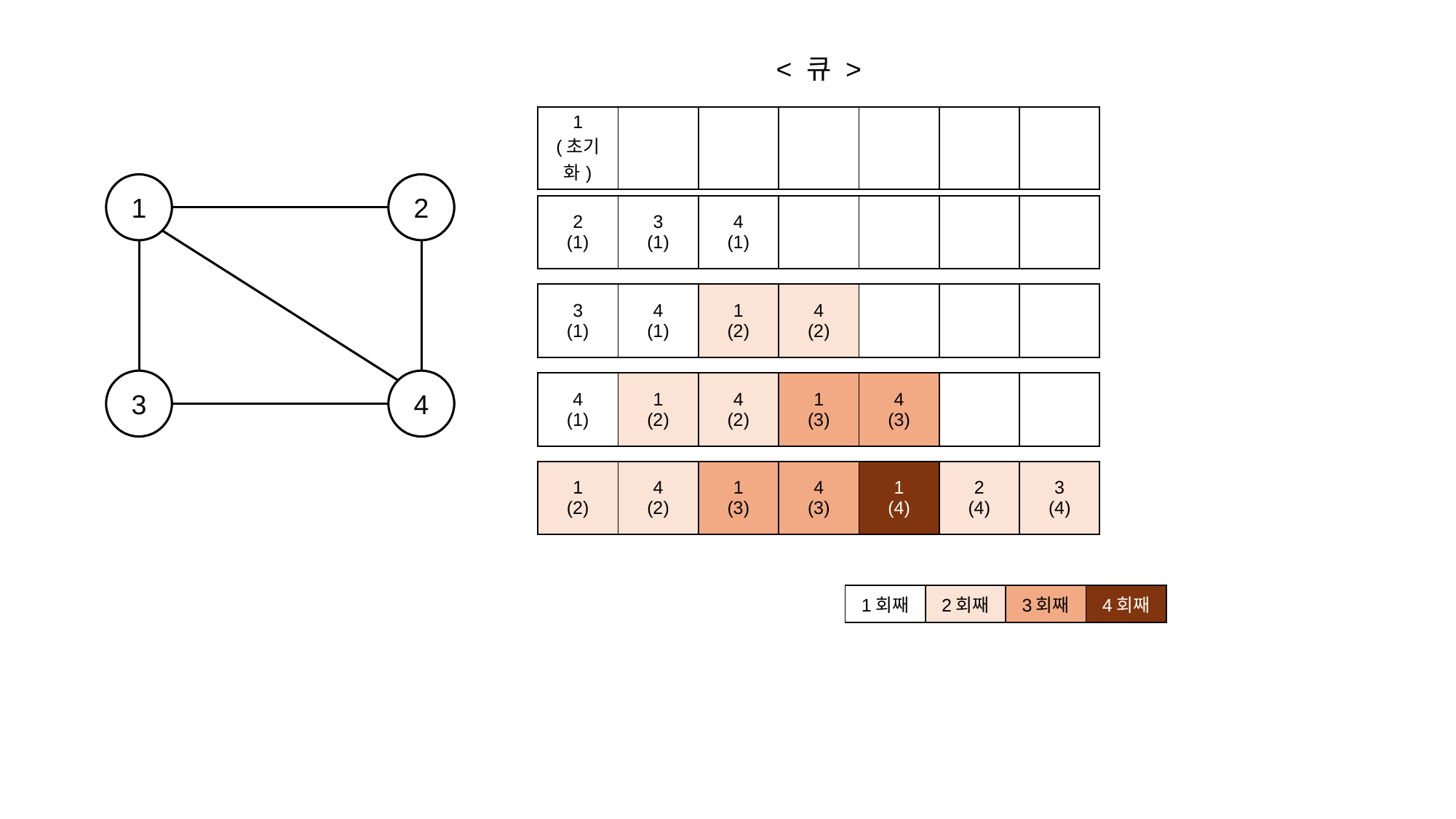

< 큐 >
| 1 (초기화) |  |  |  |  |  |  |
| --- | --- | --- | --- | --- | --- | --- |
1
2
3
4
| 2 (1) | 3 (1) | 4 (1) |  |  |  |  |
| --- | --- | --- | --- | --- | --- | --- |
| 3 (1) | 4 (1) | 1 (2) | 4 (2) |  |  |  |
| --- | --- | --- | --- | --- | --- | --- |
| 4 (1) | 1 (2) | 4 (2) | 1 (3) | 4 (3) |  |  |
| --- | --- | --- | --- | --- | --- | --- |
| 1 (2) | 4 (2) | 1 (3) | 4 (3) | 1 (4) | 2 (4) | 3 (4) |
| --- | --- | --- | --- | --- | --- | --- |
| 1회째 | 2회째 | 3회째 | 4회째 |
| --- | --- | --- | --- |